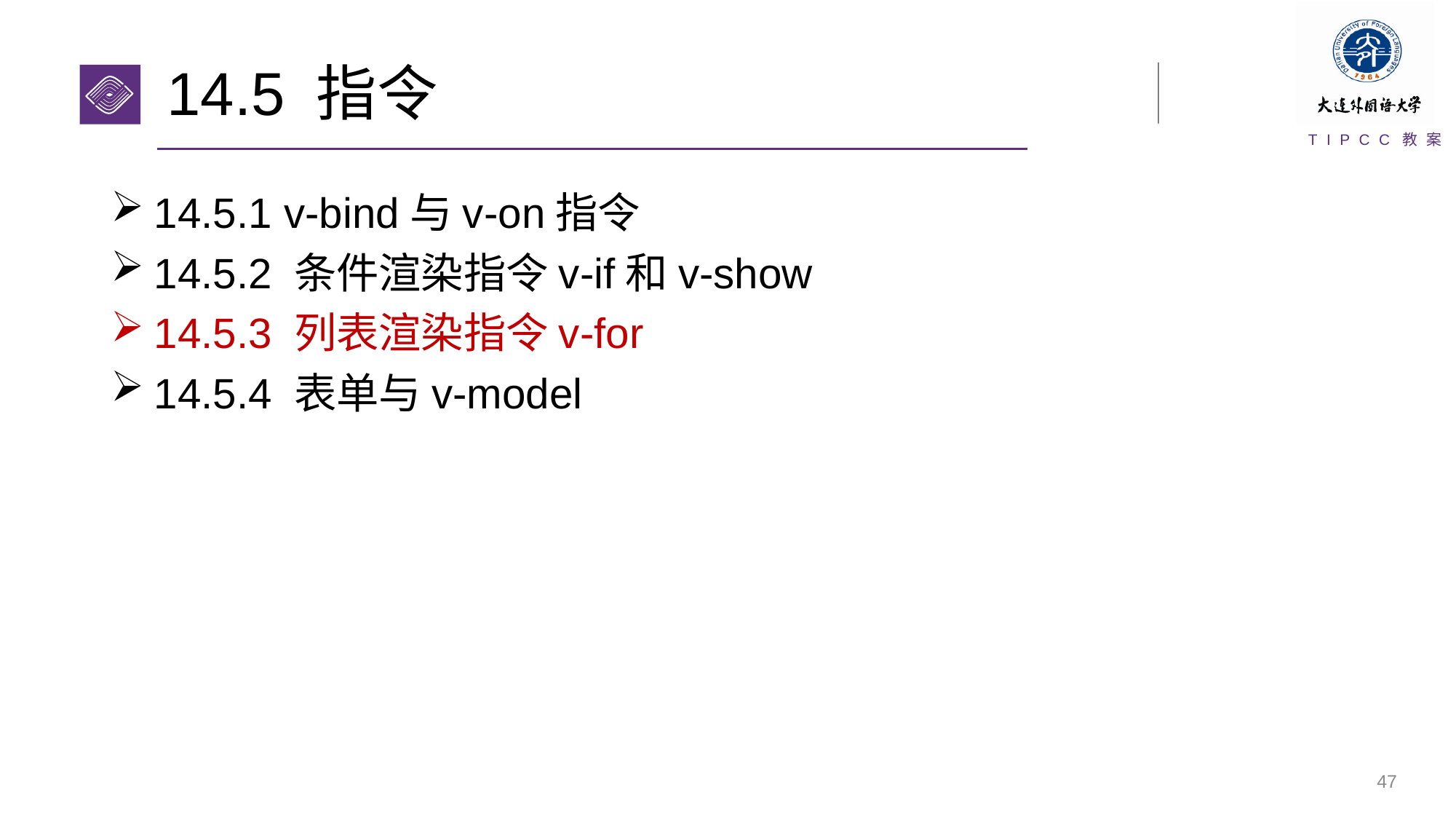

# 14.5 指令
14.5.1 v-bind与v-on指令
14.5.2 条件渲染指令v-if和v-show
14.5.3 列表渲染指令v-for
14.5.4 表单与v-model
47